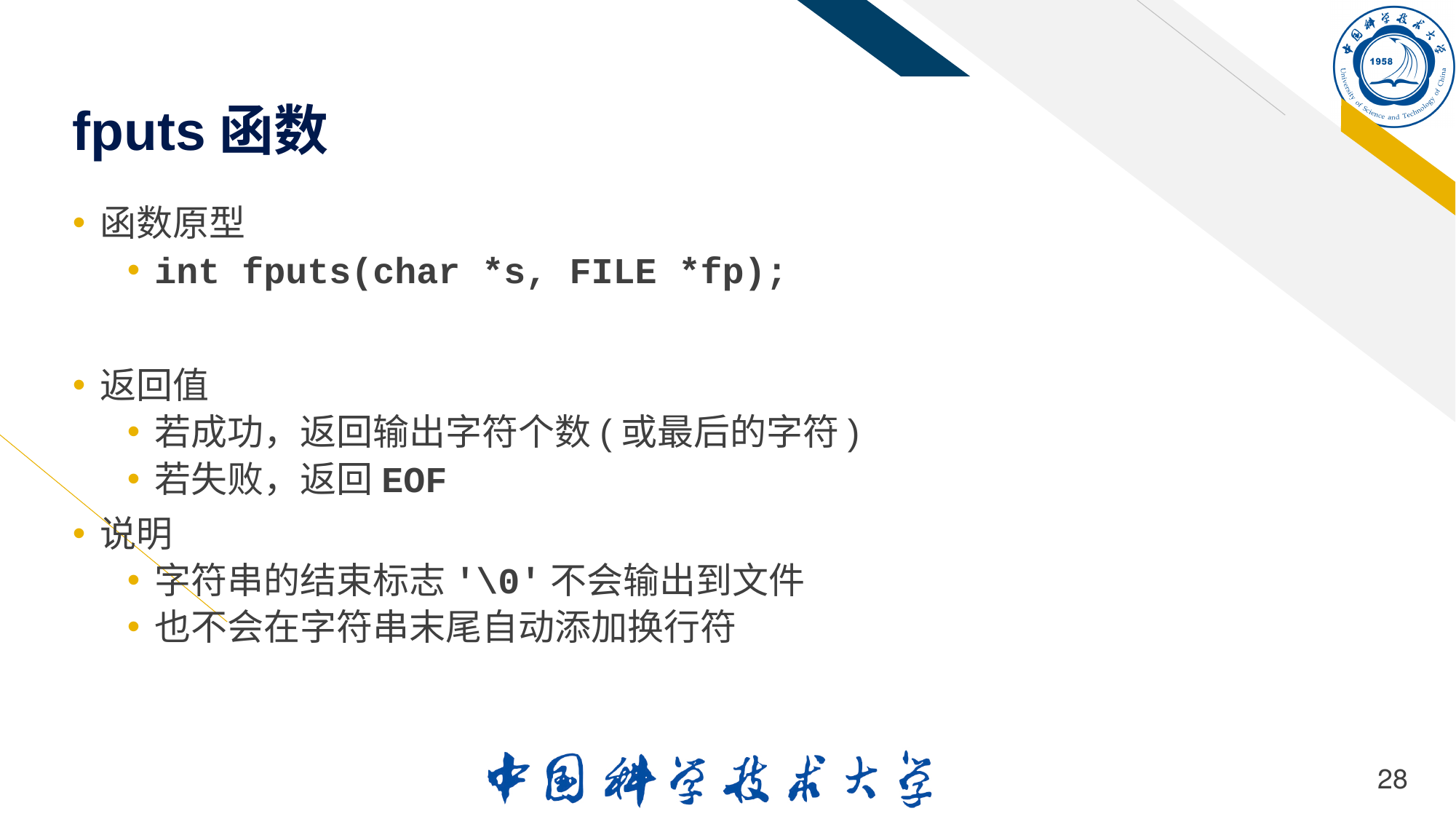

# fputs函数
函数原型
int fputs(char *s, FILE *fp);

返回值
若成功，返回输出字符个数(或最后的字符)
若失败，返回EOF
说明
字符串的结束标志'\0'不会输出到文件
也不会在字符串末尾自动添加换行符
28